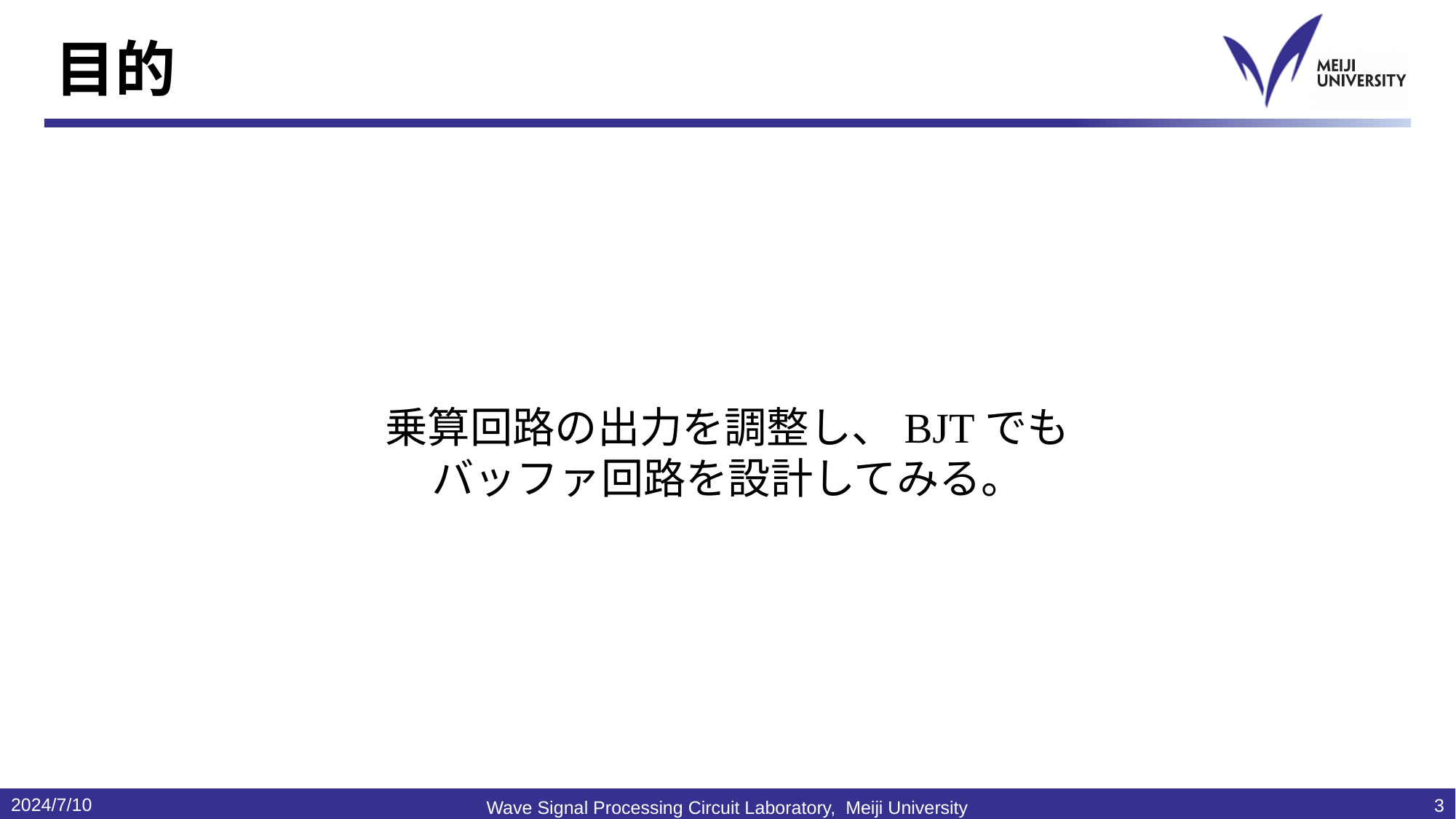

# 目的
乗算回路の出力を調整し、BJTでも
バッファ回路を設計してみる。
2024/7/10
3
Wave Signal Processing Circuit Laboratory,  Meiji University